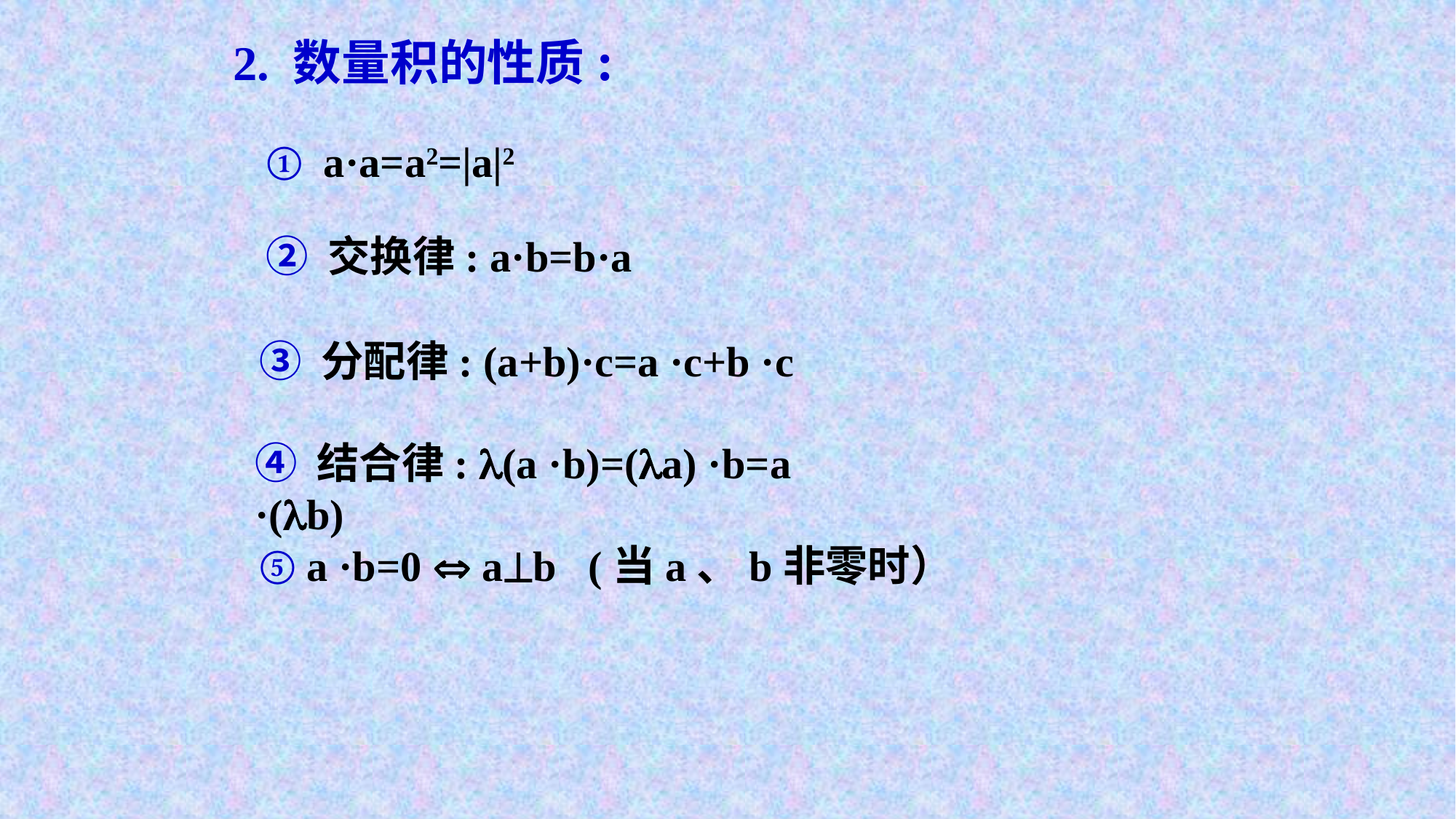

2. 数量积的性质:
①  a·a=a2=|a|2
② 交换律: a·b=b·a
③ 分配律: (a+b)·c=a ·c+b ·c
④ 结合律: λ(a ·b)=(λa) ·b=a ·(λb)
⑤ a ·b=0 ⇔ a⊥b   (当a、b非零时）